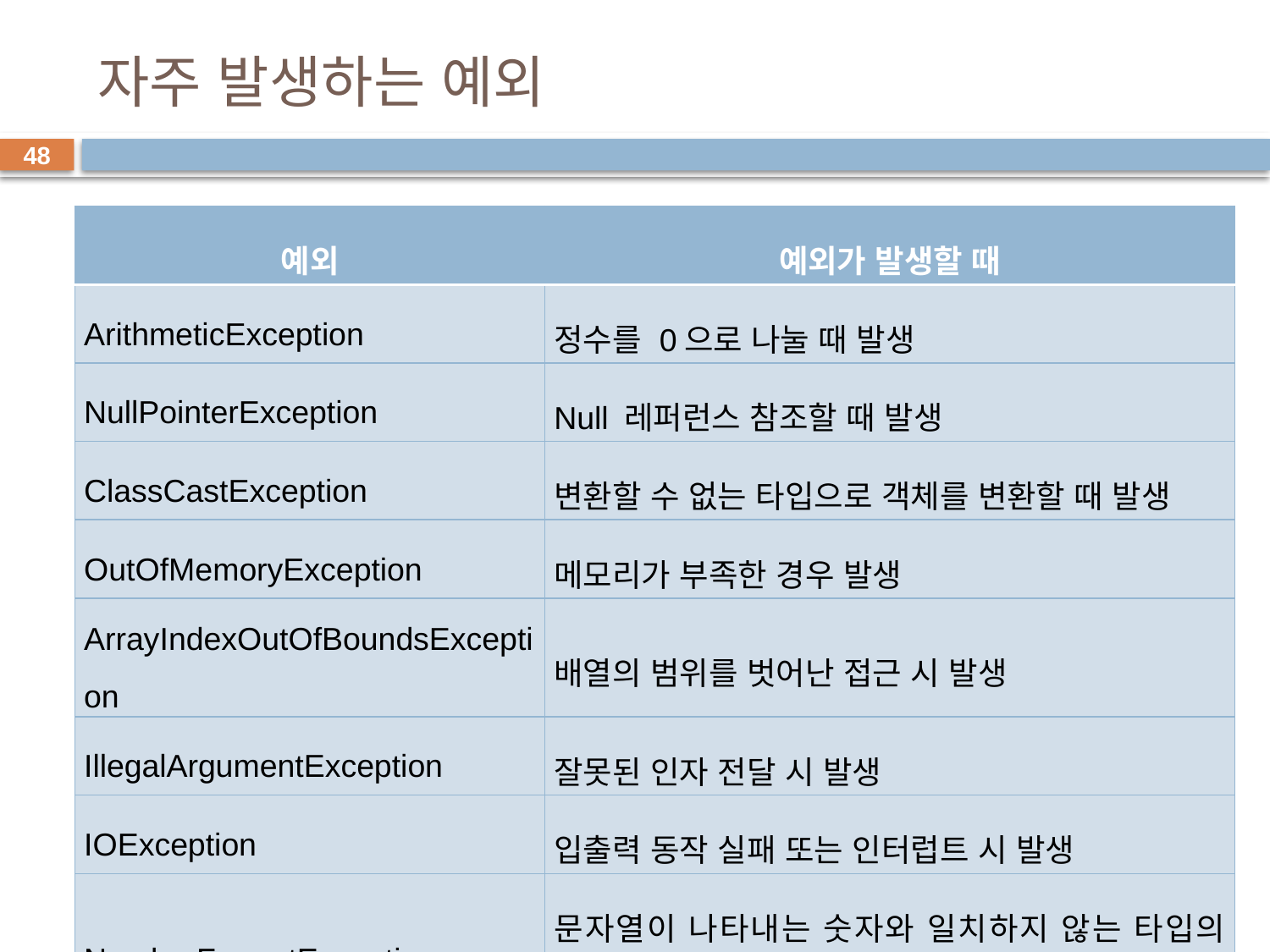

# 자주 발생하는 예외
48
| 예외 | 예외가 발생할 때 |
| --- | --- |
| ArithmeticException | 정수를 0으로 나눌 때 발생 |
| NullPointerException | Null 레퍼런스 참조할 때 발생 |
| ClassCastException | 변환할 수 없는 타입으로 객체를 변환할 때 발생 |
| OutOfMemoryException | 메모리가 부족한 경우 발생 |
| ArrayIndexOutOfBoundsException | 배열의 범위를 벗어난 접근 시 발생 |
| IllegalArgumentException | 잘못된 인자 전달 시 발생 |
| IOException | 입출력 동작 실패 또는 인터럽트 시 발생 |
| NumberFormatException | 문자열이 나타내는 숫자와 일치하지 않는 타입의 숫자로 변환 시 발생 |